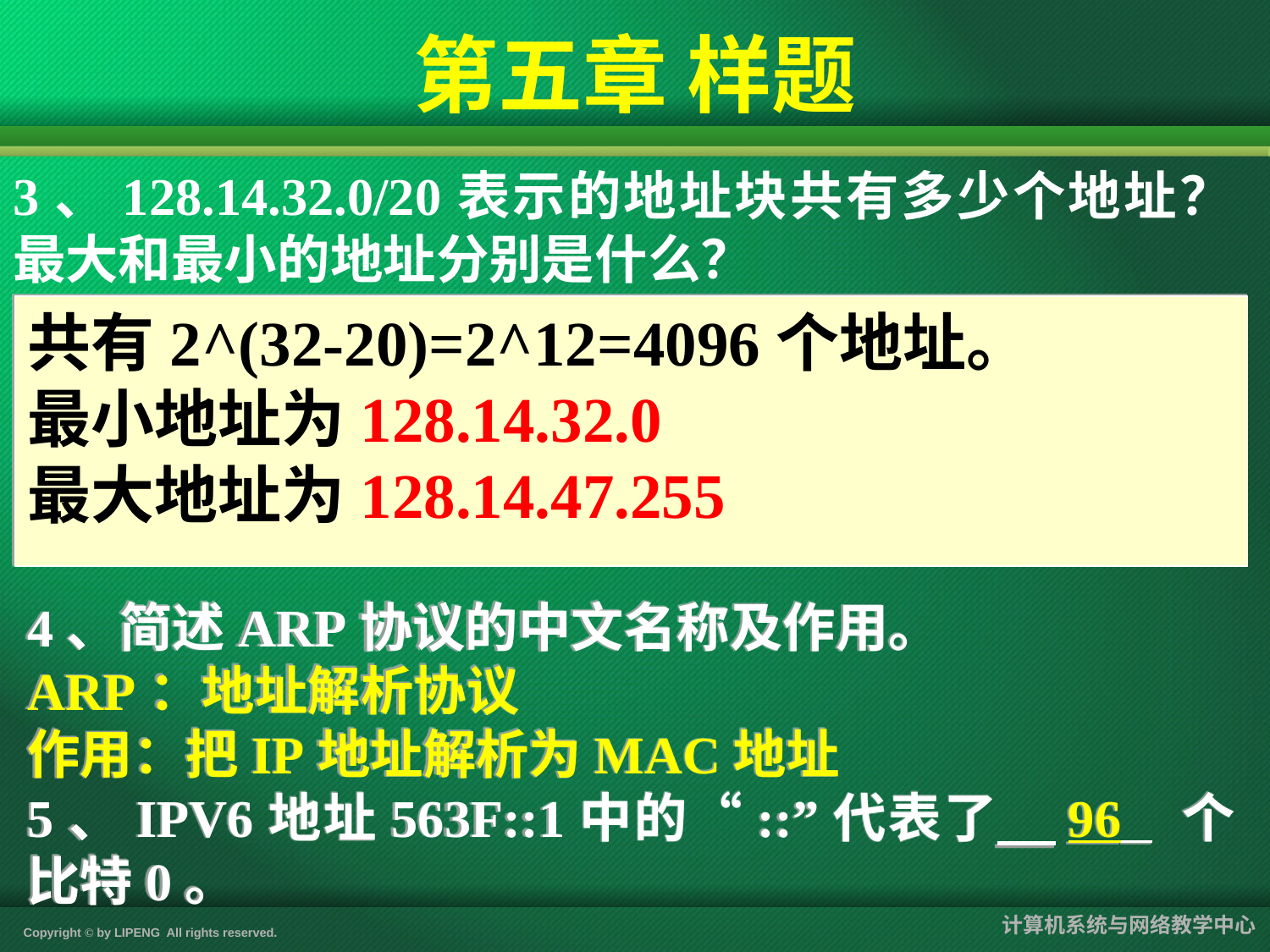

第五章 样题
3、128.14.32.0/20表示的地址块共有多少个地址？最大和最小的地址分别是什么？
共有2^(32-20)=2^12=4096个地址。
最小地址为128.14.32.0
最大地址为128.14.47.255

4、简述ARP协议的中文名称及作用。
ARP：地址解析协议
作用：把IP地址解析为MAC地址
5、IPV6地址563F::1中的“::”代表了    96   个比特0。